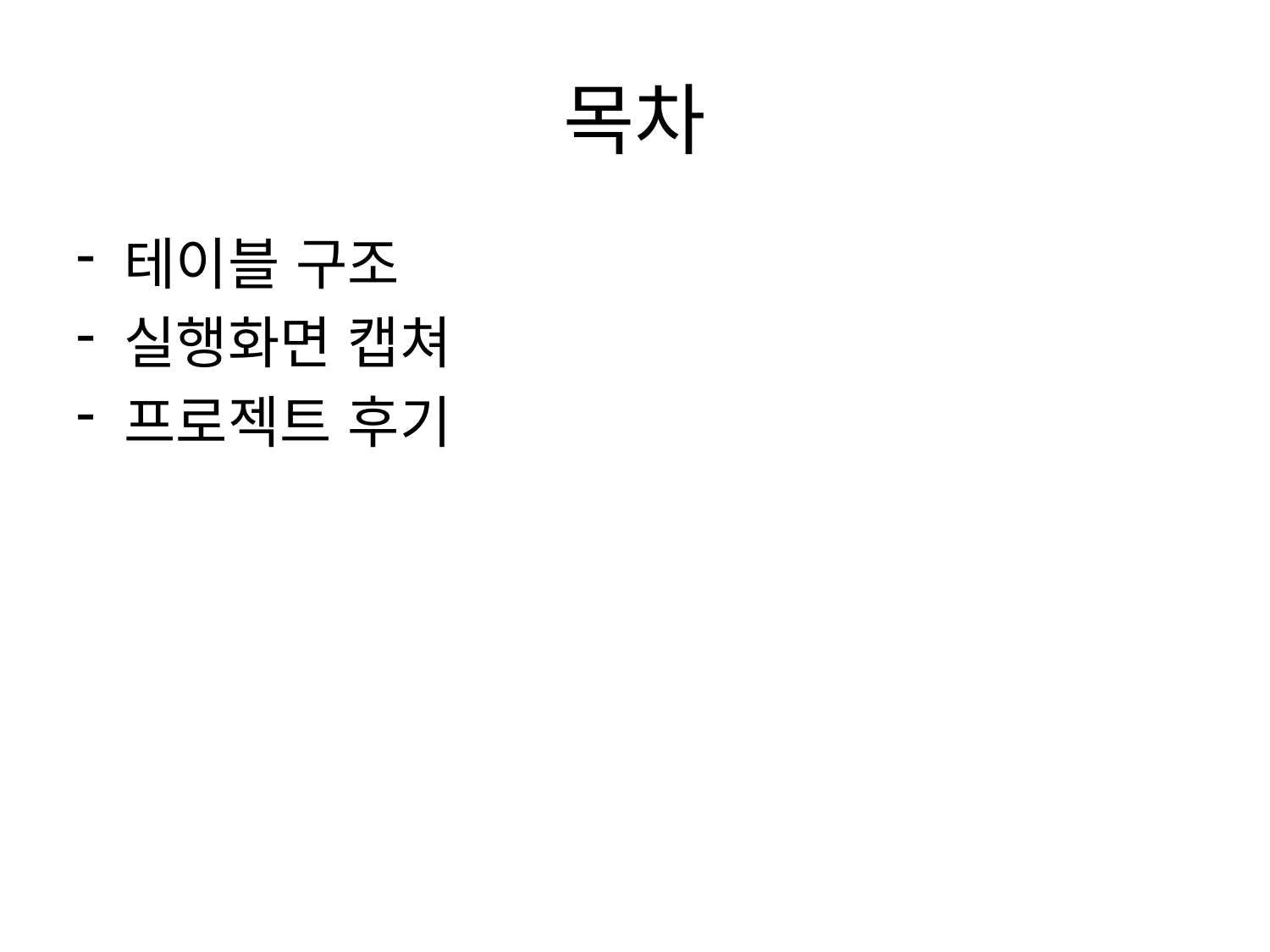

# 목차
테이블 구조
실행화면 캡쳐
프로젝트 후기